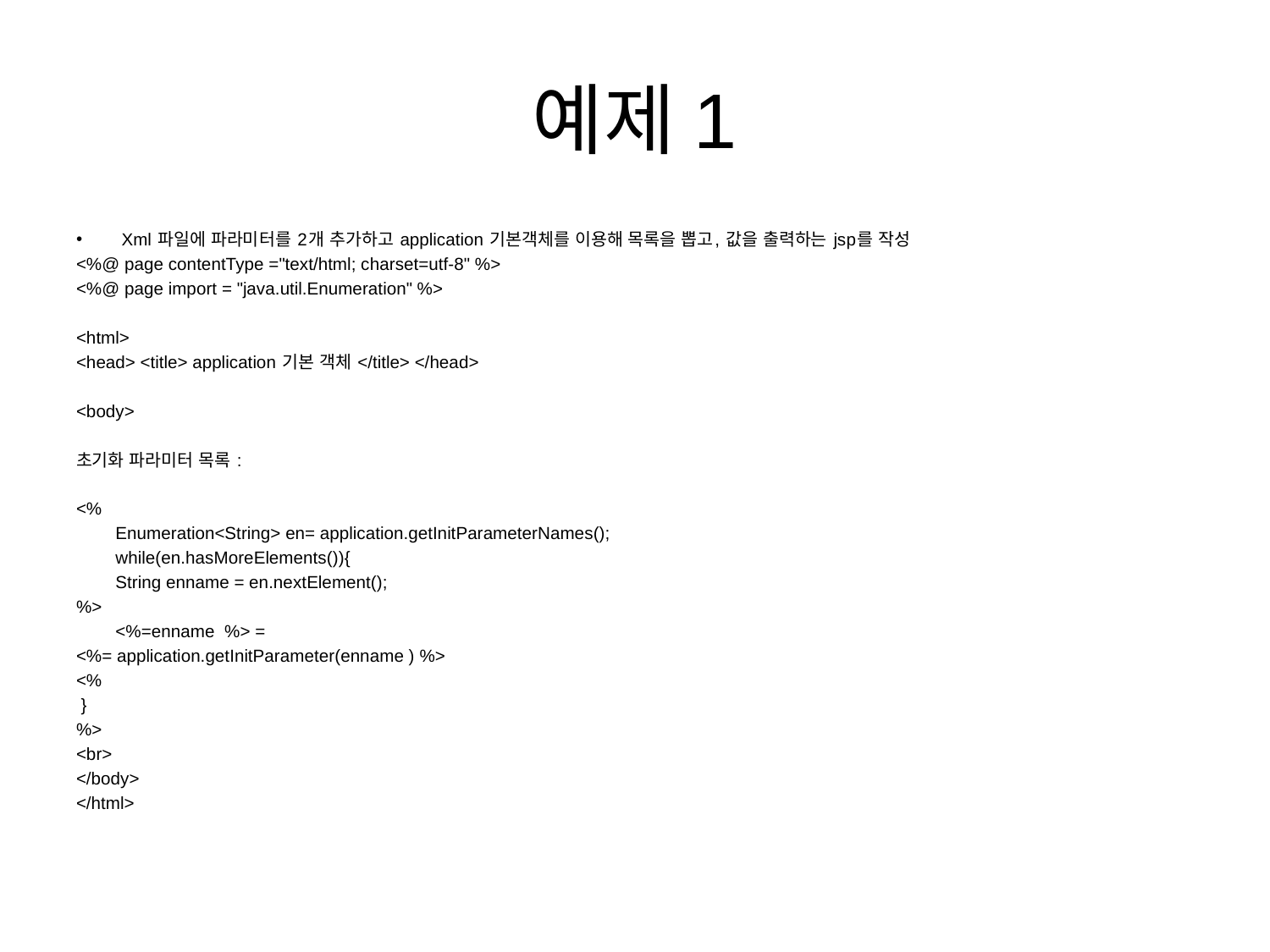

# 예제1
Xml 파일에 파라미터를 2개 추가하고 application 기본객체를 이용해 목록을 뽑고, 값을 출력하는 jsp를 작성
<%@ page contentType ="text/html; charset=utf-8" %>
<%@ page import = "java.util.Enumeration" %>

<html>
<head> <title> application 기본 객체 </title> </head>

<body>

초기화 파라미터 목록 :

<%
	Enumeration<String> en= application.getInitParameterNames();
	while(en.hasMoreElements()){
	String enname = en.nextElement();
%>
	<%=enname  %> =
<%= application.getInitParameter(enname ) %>
<%
 }
%>
<br>
</body>
</html>